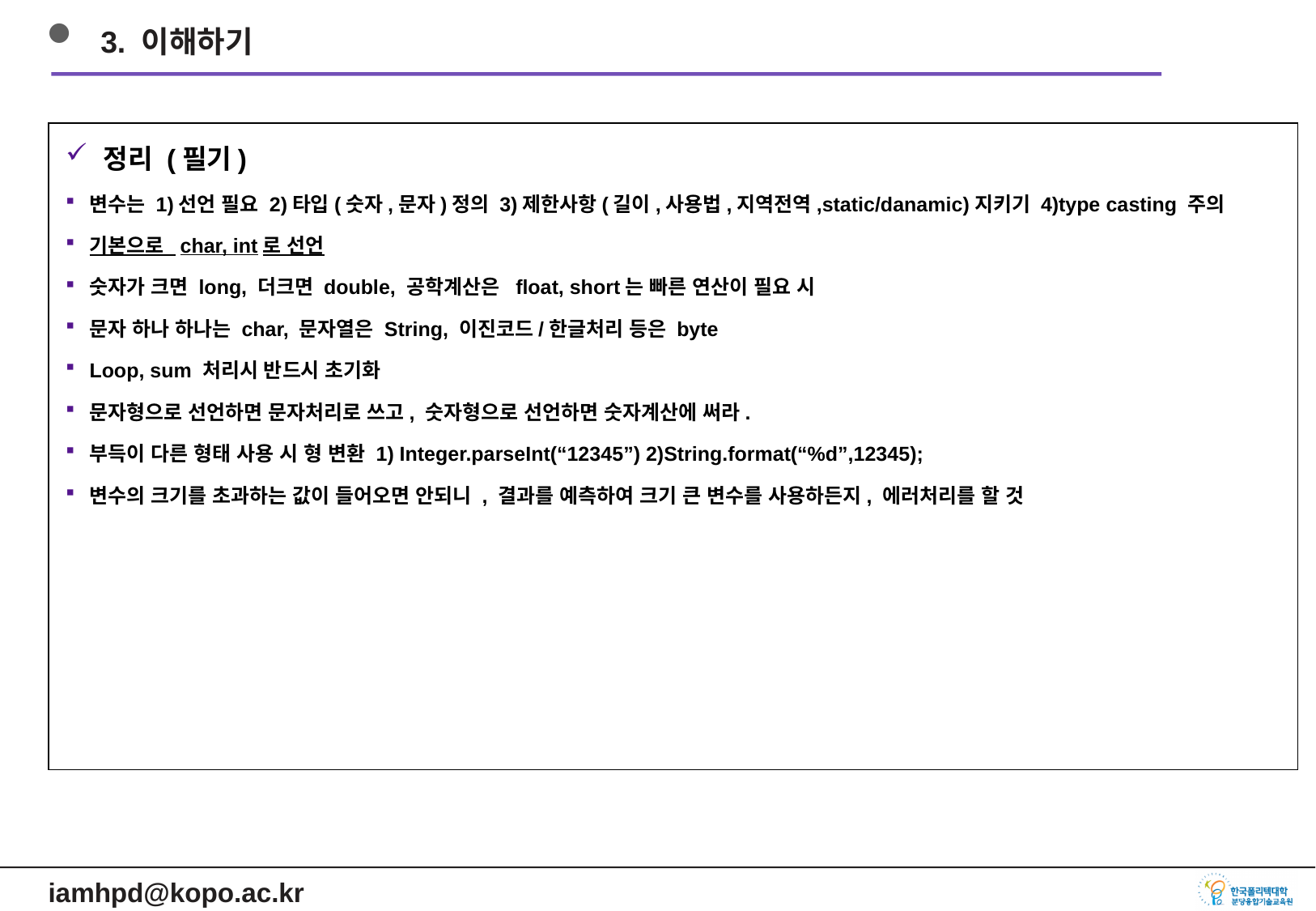

3. 이해하기
정리 (필기)
변수는 1)선언 필요 2)타입(숫자,문자)정의 3)제한사항(길이,사용법,지역전역,static/danamic)지키기 4)type casting 주의
기본으로  char, int로 선언
숫자가 크면 long, 더크면 double, 공학계산은  float, short는 빠른 연산이 필요 시
문자 하나 하나는 char, 문자열은 String, 이진코드/한글처리 등은 byte
Loop, sum 처리시 반드시 초기화
문자형으로 선언하면 문자처리로 쓰고, 숫자형으로 선언하면 숫자계산에 써라.
부득이 다른 형태 사용 시 형 변환 1) Integer.parseInt(“12345”) 2)String.format(“%d”,12345);
변수의 크기를 초과하는 값이 들어오면 안되니 , 결과를 예측하여 크기 큰 변수를 사용하든지, 에러처리를 할 것